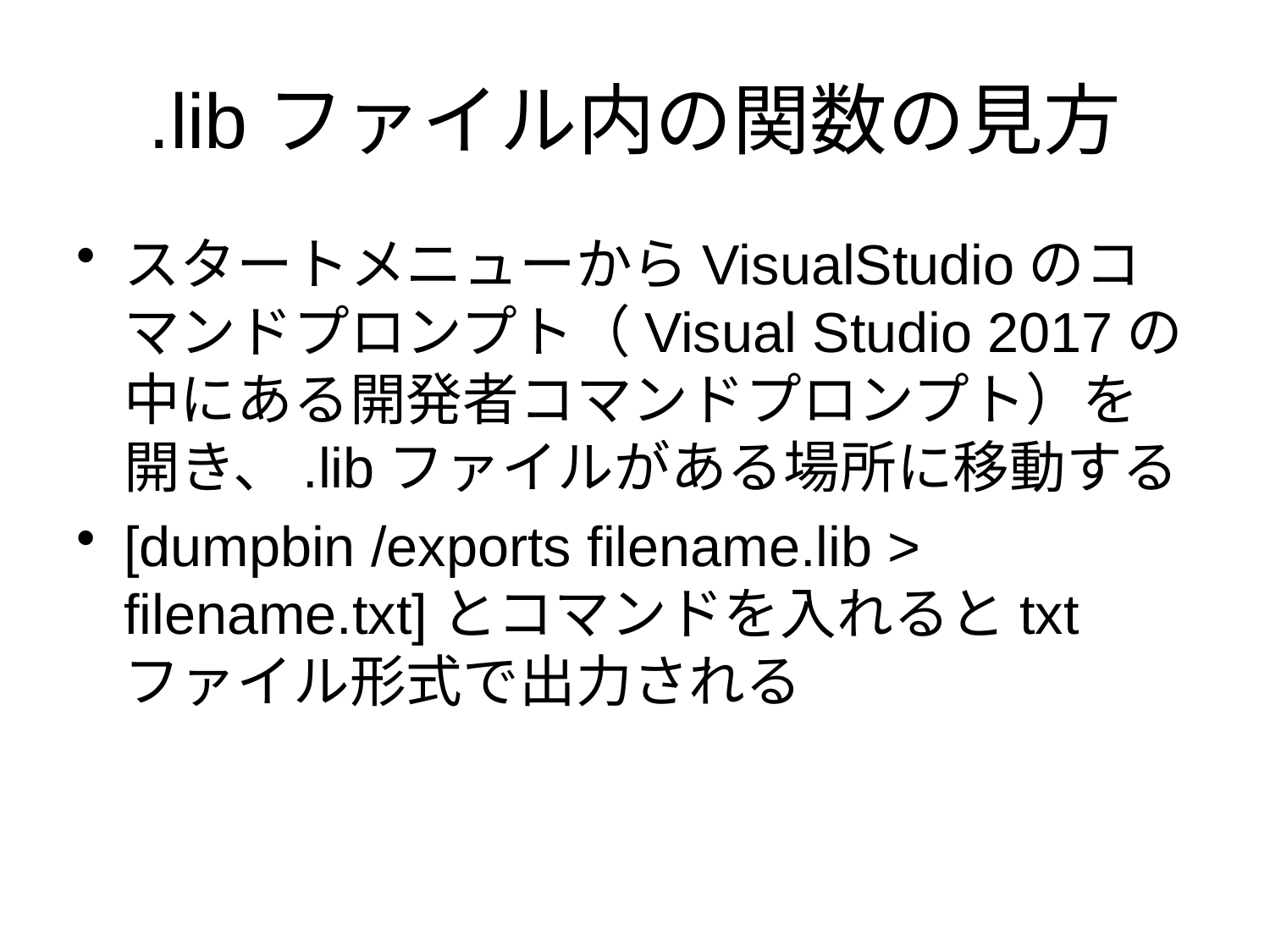

# .libファイル内の関数の見方
スタートメニューからVisualStudioのコマンドプロンプト（Visual Studio 2017の中にある開発者コマンドプロンプト）を開き、.libファイルがある場所に移動する
[dumpbin /exports filename.lib > filename.txt]とコマンドを入れるとtxtファイル形式で出力される